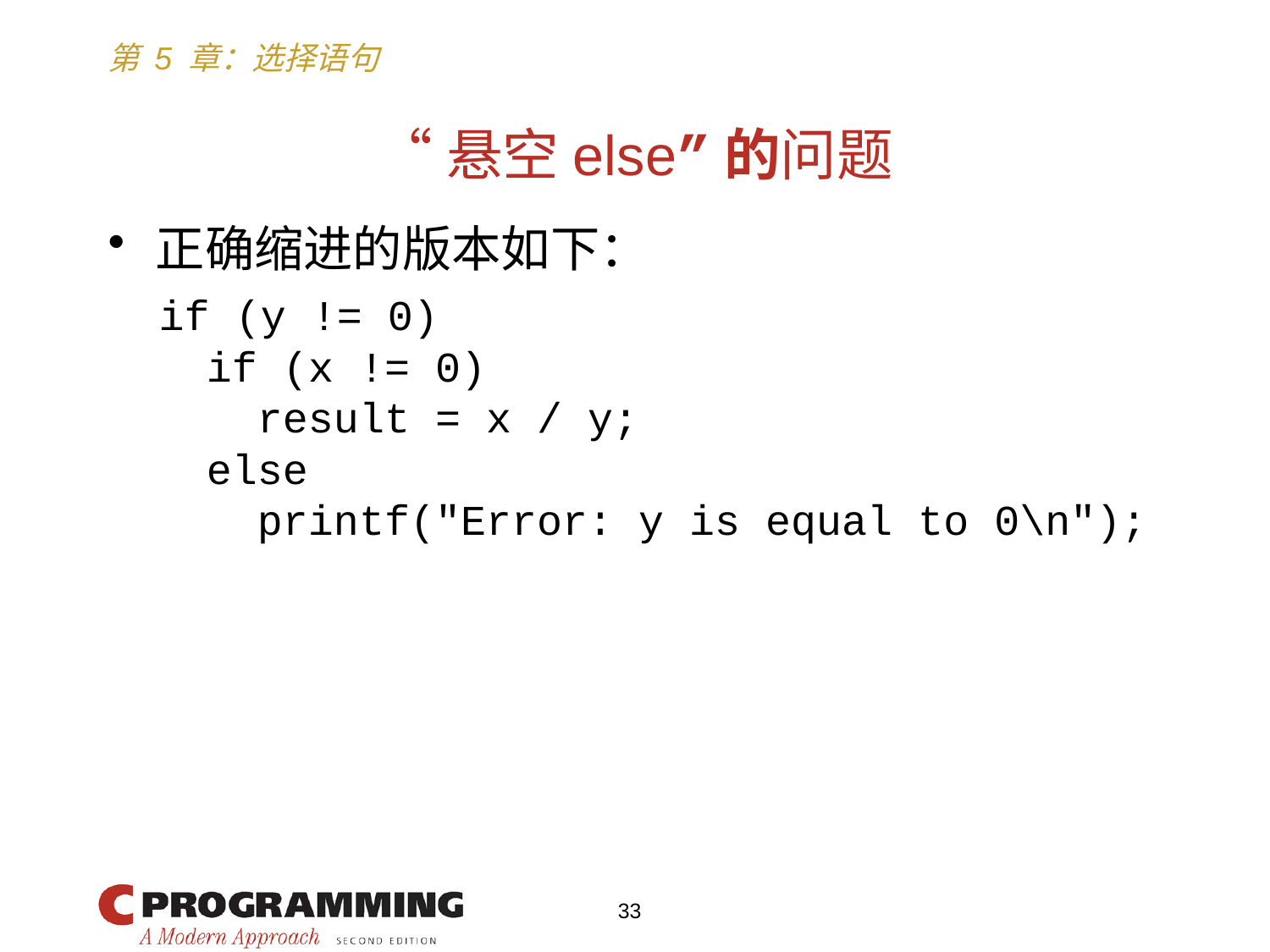

# “悬空else”的问题
正确缩进的版本如下：
  if (y != 0)
	  if (x != 0)
	    result = x / y;
	  else
	    printf("Error: y is equal to 0\n");
33